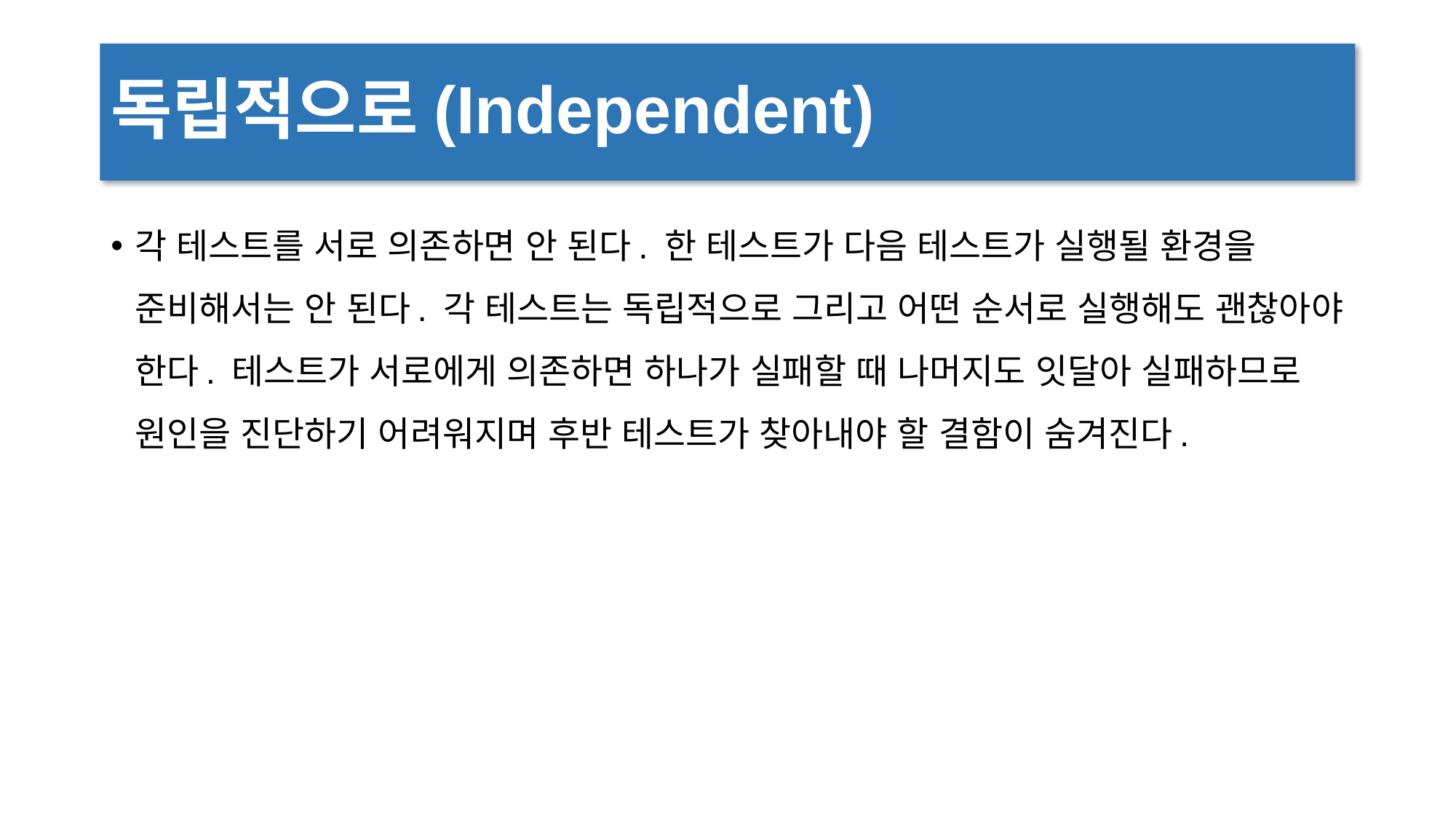

# 독립적으로(Independent)
각 테스트를 서로 의존하면 안 된다. 한 테스트가 다음 테스트가 실행될 환경을 준비해서는 안 된다. 각 테스트는 독립적으로 그리고 어떤 순서로 실행해도 괜찮아야 한다. 테스트가 서로에게 의존하면 하나가 실패할 때 나머지도 잇달아 실패하므로 원인을 진단하기 어려워지며 후반 테스트가 찾아내야 할 결함이 숨겨진다.